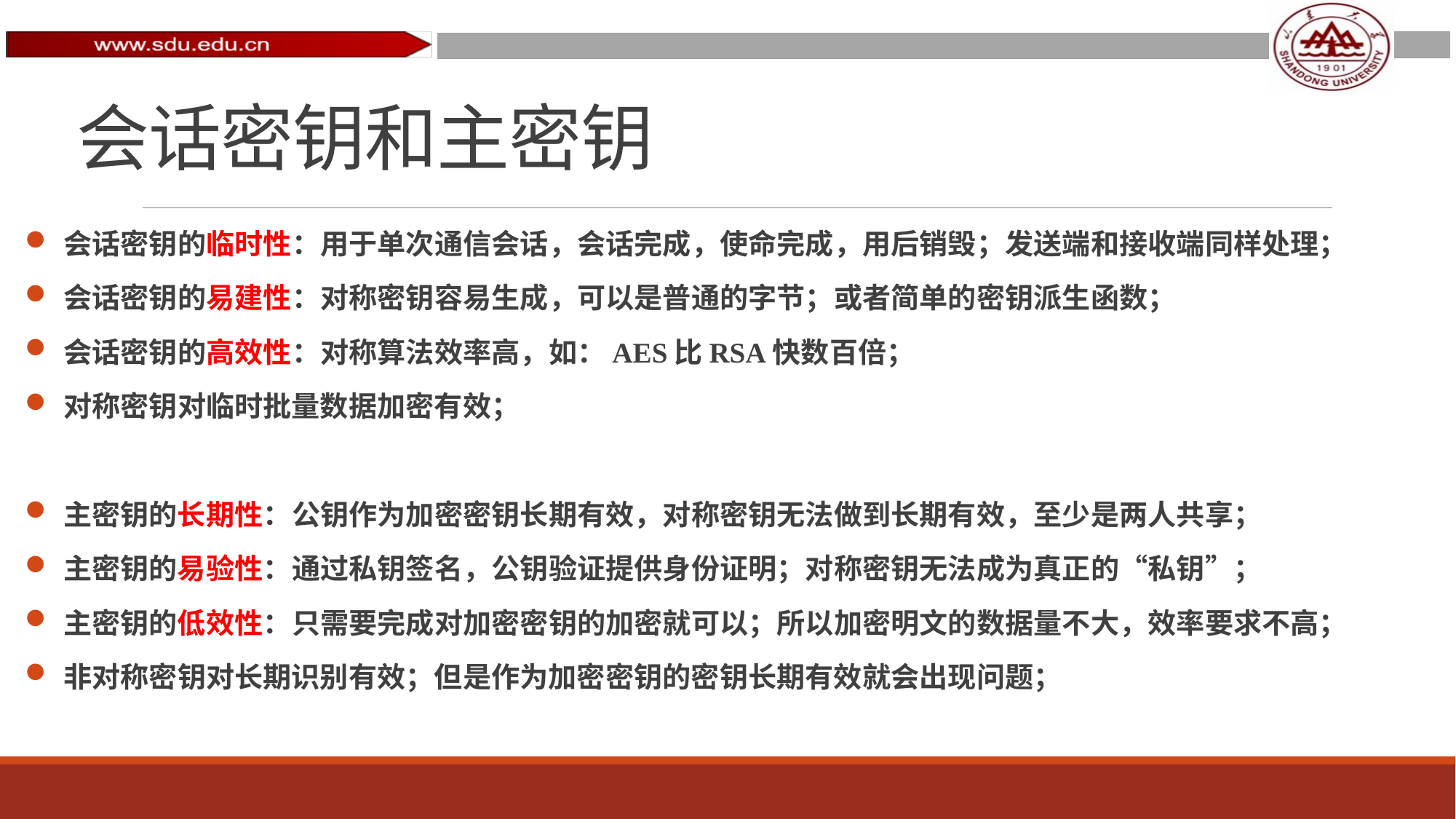

# 会话密钥和主密钥
会话密钥的临时性：用于单次通信会话，会话完成，使命完成，用后销毁；发送端和接收端同样处理；
会话密钥的易建性：对称密钥容易生成，可以是普通的字节；或者简单的密钥派生函数；
会话密钥的高效性：对称算法效率高，如：AES比RSA快数百倍；
对称密钥对临时批量数据加密有效；

主密钥的长期性：公钥作为加密密钥长期有效，对称密钥无法做到长期有效，至少是两人共享；
主密钥的易验性：通过私钥签名，公钥验证提供身份证明；对称密钥无法成为真正的“私钥”；
主密钥的低效性：只需要完成对加密密钥的加密就可以；所以加密明文的数据量不大，效率要求不高；
非对称密钥对长期识别有效；但是作为加密密钥的密钥长期有效就会出现问题；